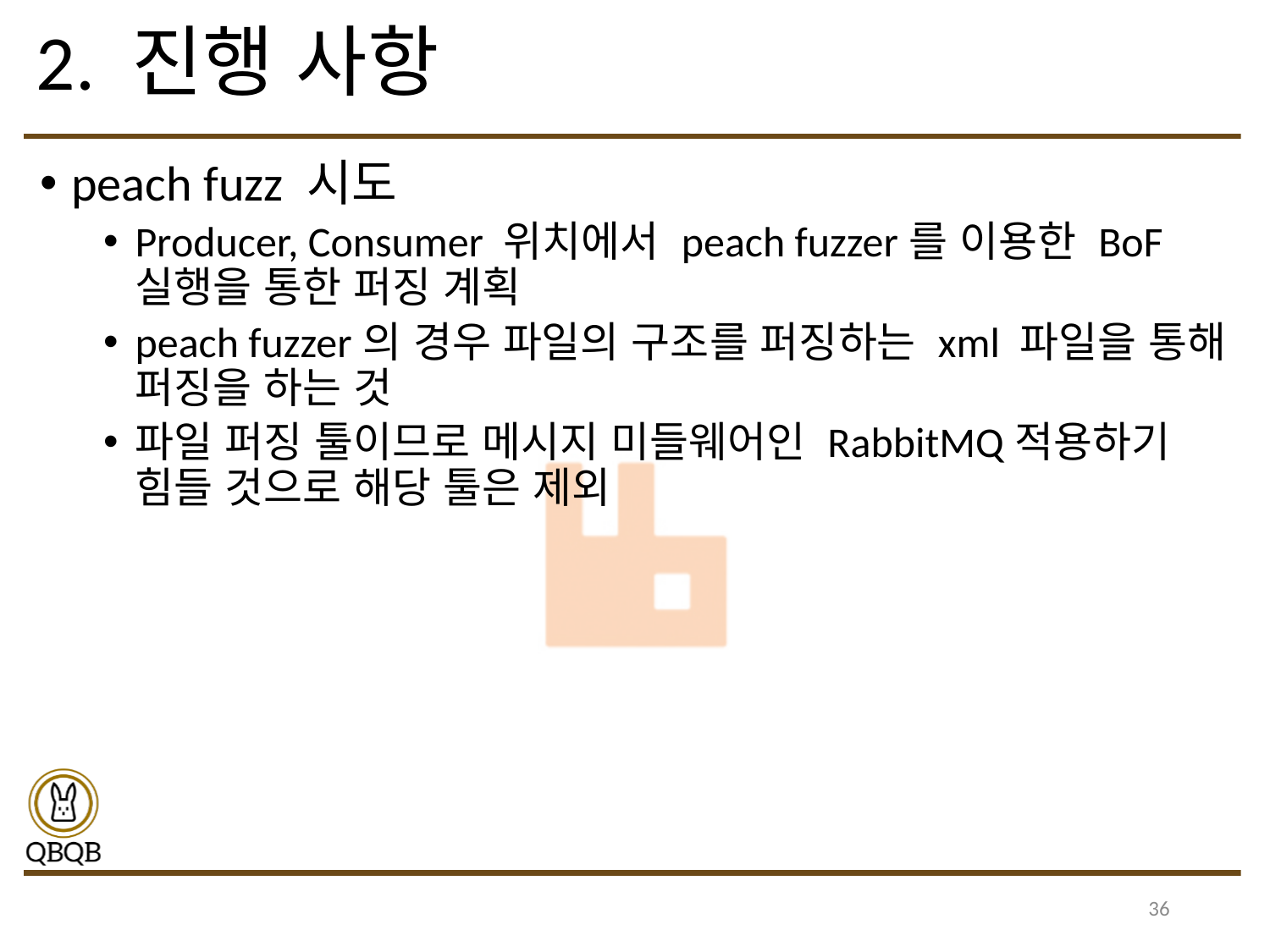

# 2. 진행 사항
peach fuzz 시도
Producer, Consumer 위치에서 peach fuzzer를 이용한 BoF 실행을 통한 퍼징 계획
peach fuzzer의 경우 파일의 구조를 퍼징하는 xml 파일을 통해 퍼징을 하는 것
파일 퍼징 툴이므로 메시지 미들웨어인 RabbitMQ적용하기 힘들 것으로 해당 툴은 제외
36